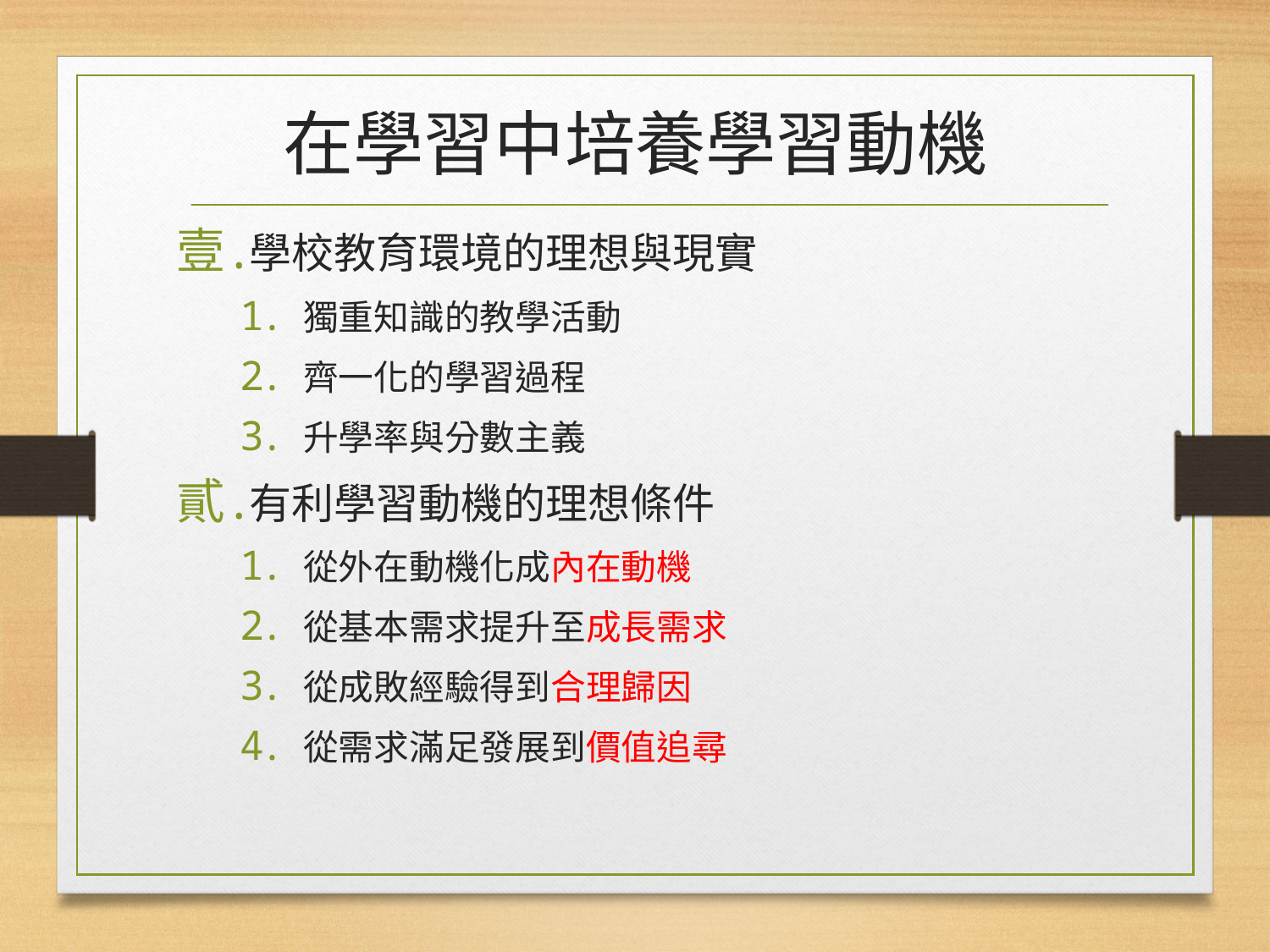

# 在學習中培養學習動機
學校教育環境的理想與現實
獨重知識的教學活動
齊一化的學習過程
升學率與分數主義
有利學習動機的理想條件
從外在動機化成內在動機
從基本需求提升至成長需求
從成敗經驗得到合理歸因
從需求滿足發展到價值追尋